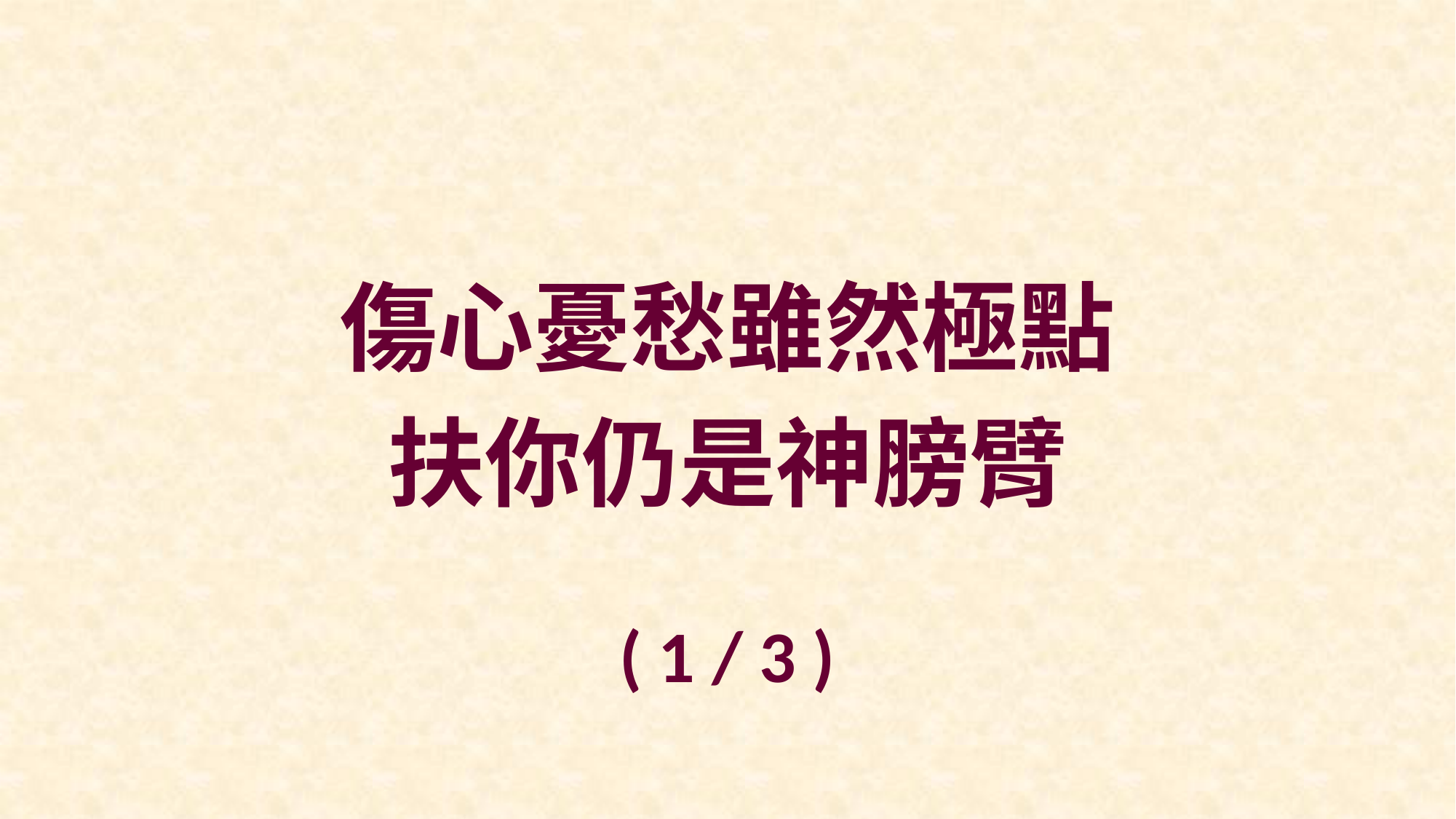

傷心憂愁雖然極點
扶你仍是神膀臂
( 1 / 3 )